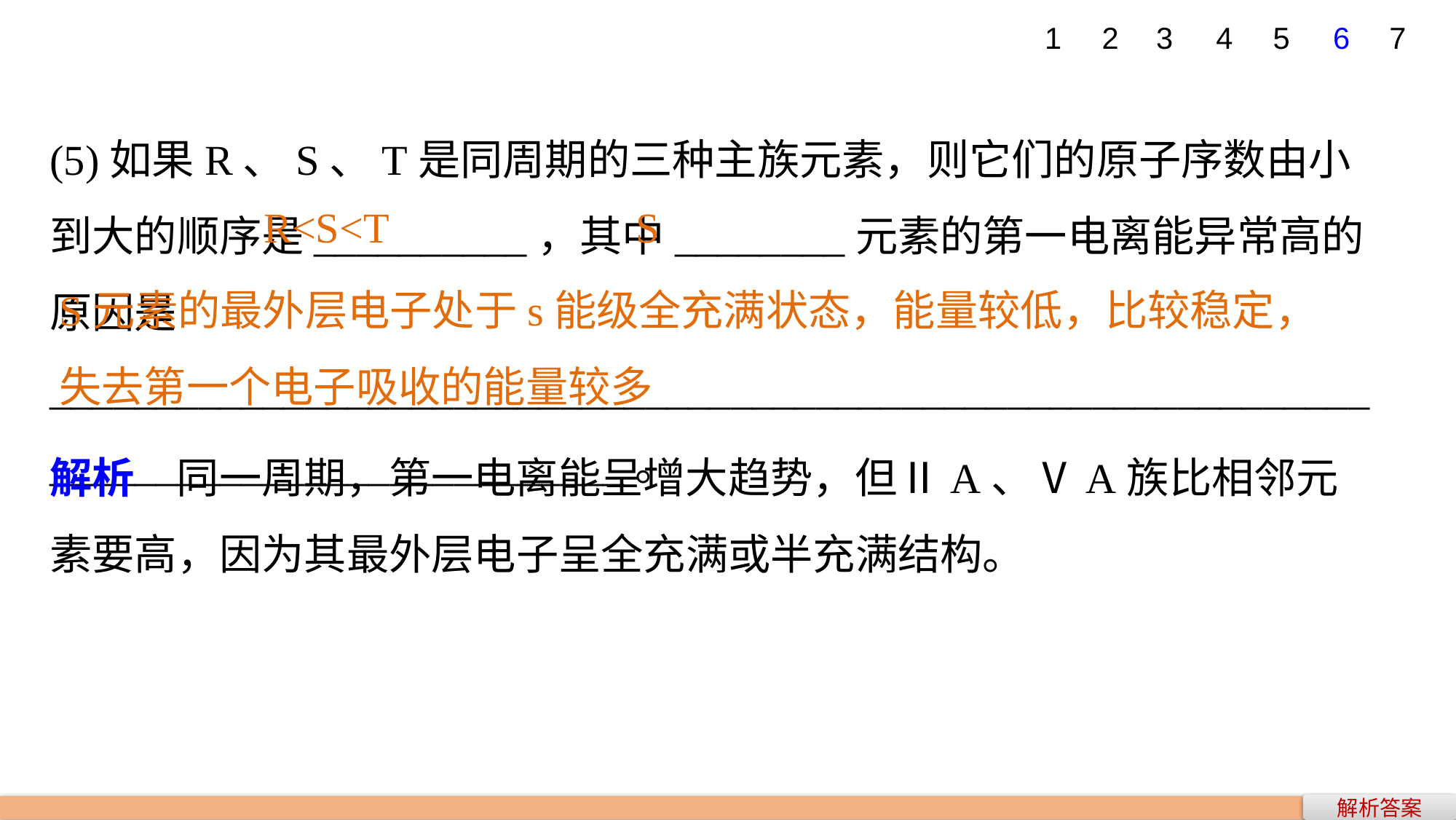

1
2
3
4
5
6
7
(5)如果R、S、T是同周期的三种主族元素，则它们的原子序数由小到大的顺序是__________，其中________元素的第一电离能异常高的原因是_________________________________________________________________________________________。
R<S<T
S
S元素的最外层电子处于s能级全充满状态，能量较低，比较稳定，失去第一个电子吸收的能量较多
解析　同一周期，第一电离能呈增大趋势，但ⅡA、ⅤA族比相邻元素要高，因为其最外层电子呈全充满或半充满结构。
解析答案